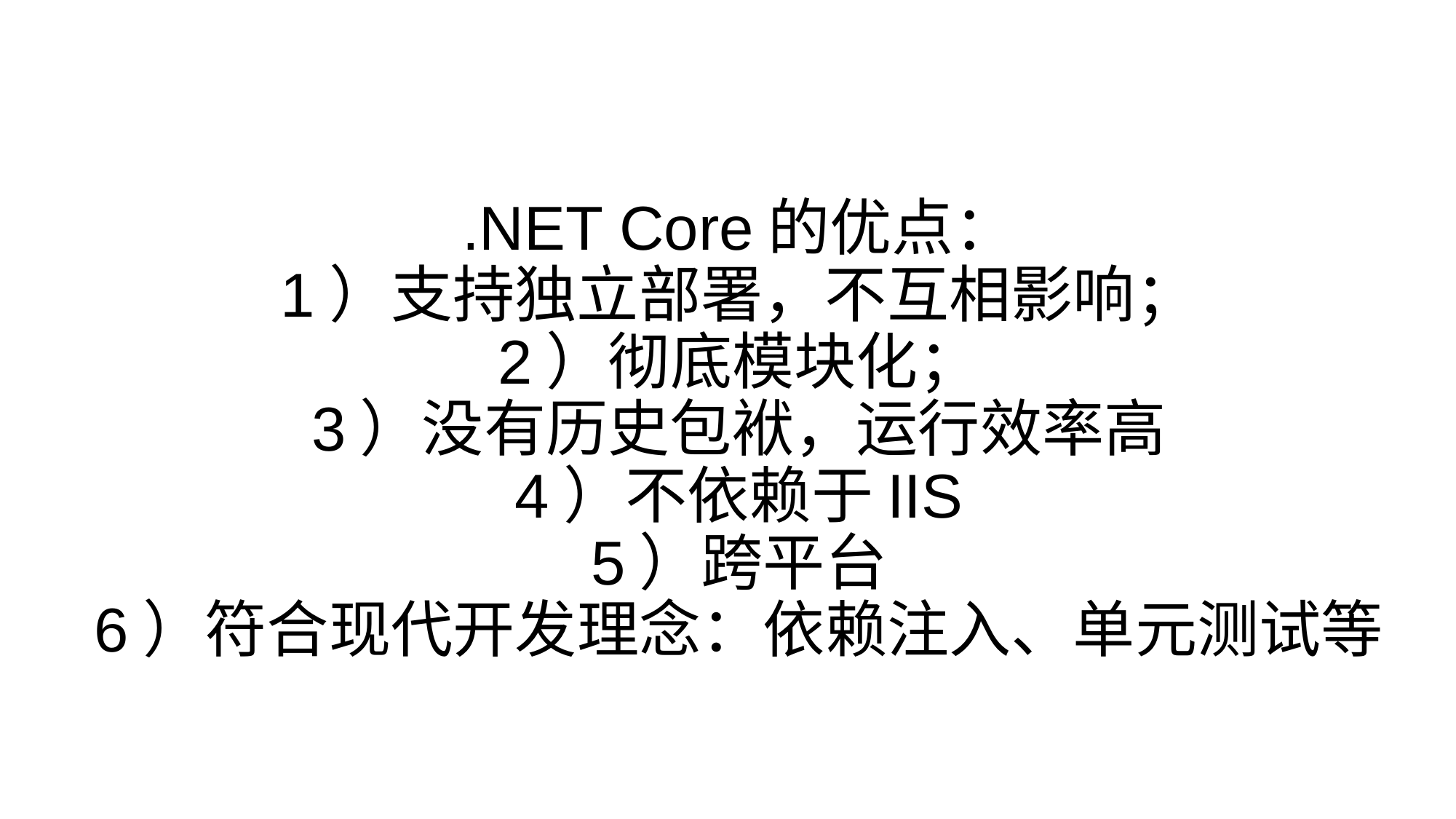

# .NET Core的优点： 1）支持独立部署，不互相影响； 2）彻底模块化； 3）没有历史包袱，运行效率高 4）不依赖于IIS 5）跨平台 6）符合现代开发理念：依赖注入、单元测试等